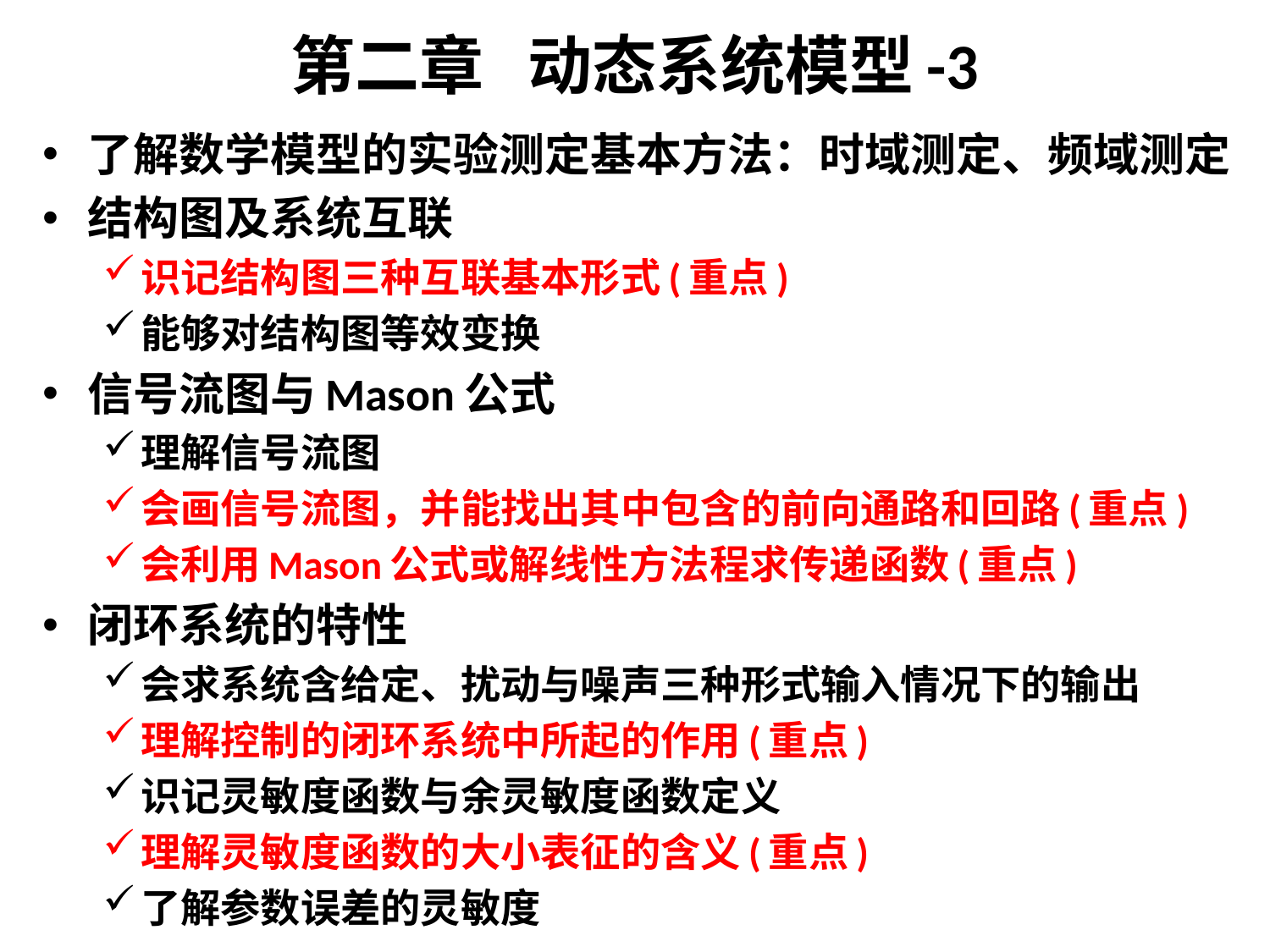

# 第二章   动态系统模型-3
了解数学模型的实验测定基本方法：时域测定、频域测定
结构图及系统互联
识记结构图三种互联基本形式(重点)
能够对结构图等效变换
信号流图与Mason公式
理解信号流图
会画信号流图，并能找出其中包含的前向通路和回路(重点)
会利用Mason公式或解线性方法程求传递函数(重点)
闭环系统的特性
会求系统含给定、扰动与噪声三种形式输入情况下的输出
理解控制的闭环系统中所起的作用(重点)
识记灵敏度函数与余灵敏度函数定义
理解灵敏度函数的大小表征的含义(重点)
了解参数误差的灵敏度